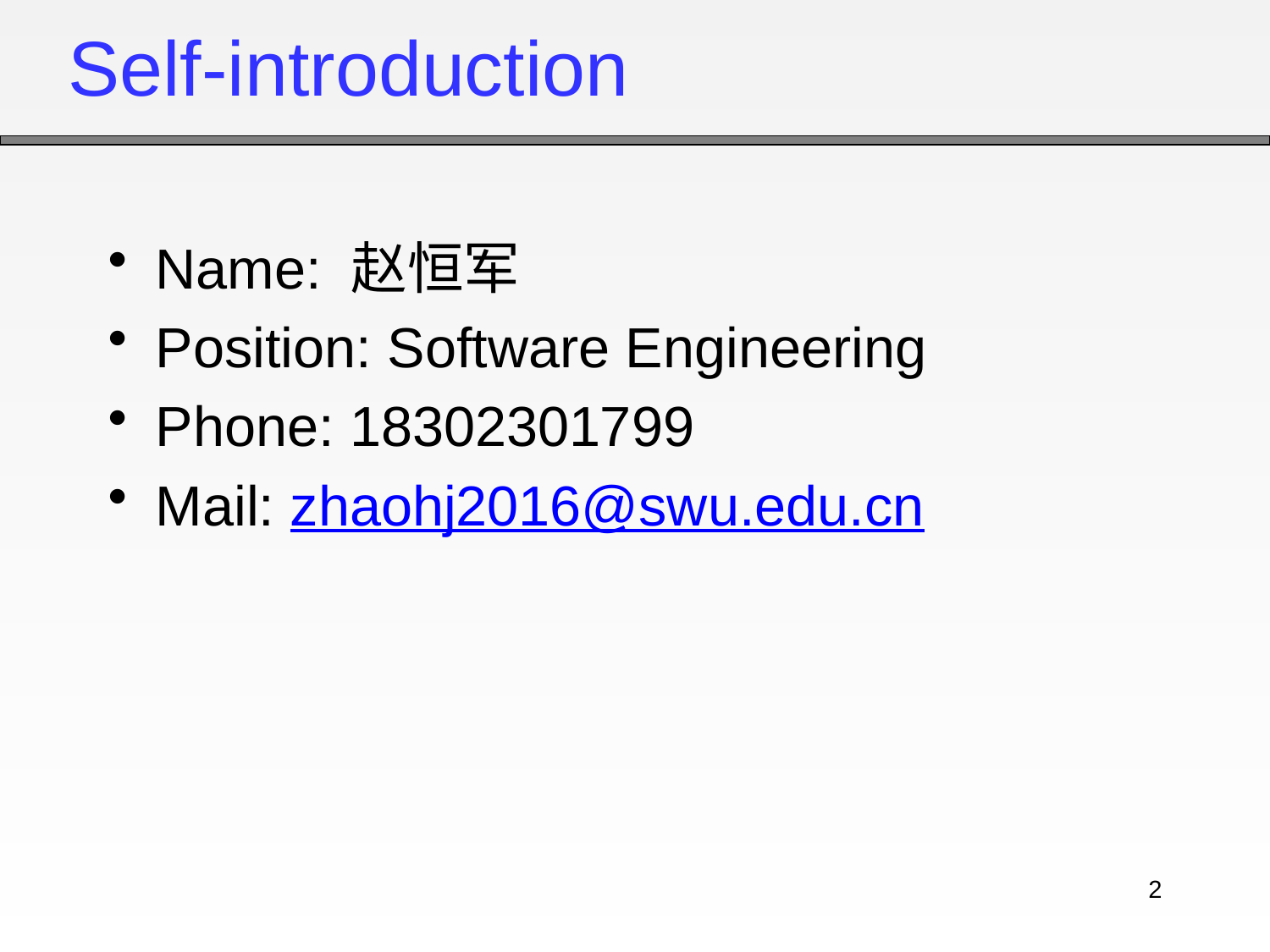

# Self-introduction
Name: 赵恒军
Position: Software Engineering
Phone: 18302301799
Mail: zhaohj2016@swu.edu.cn

2